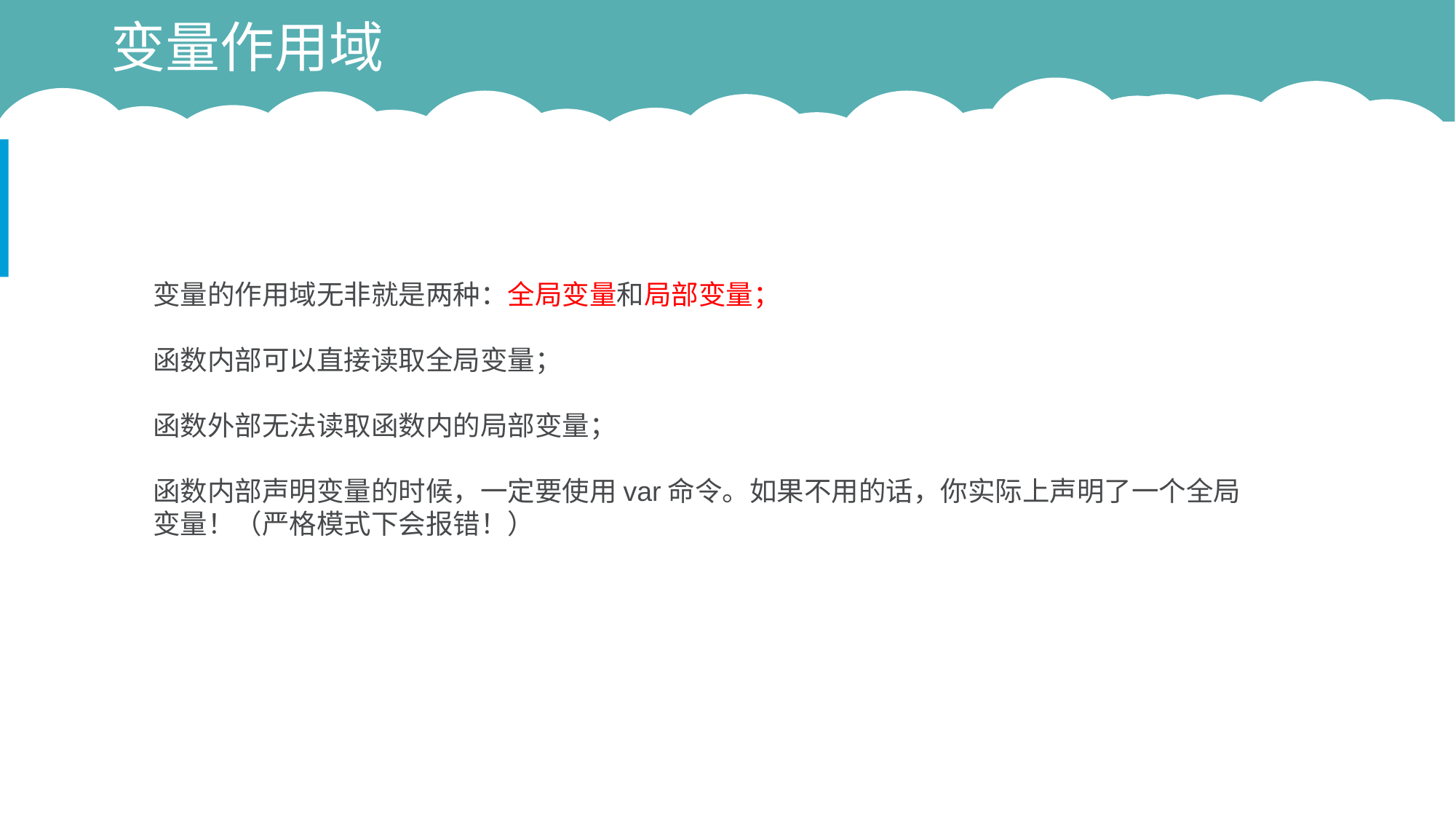

# 变量作用域

变量的作用域无非就是两种：全局变量和局部变量；

函数内部可以直接读取全局变量；

函数外部无法读取函数内的局部变量；

函数内部声明变量的时候，一定要使用var命令。如果不用的话，你实际上声明了一个全局变量！（严格模式下会报错！）